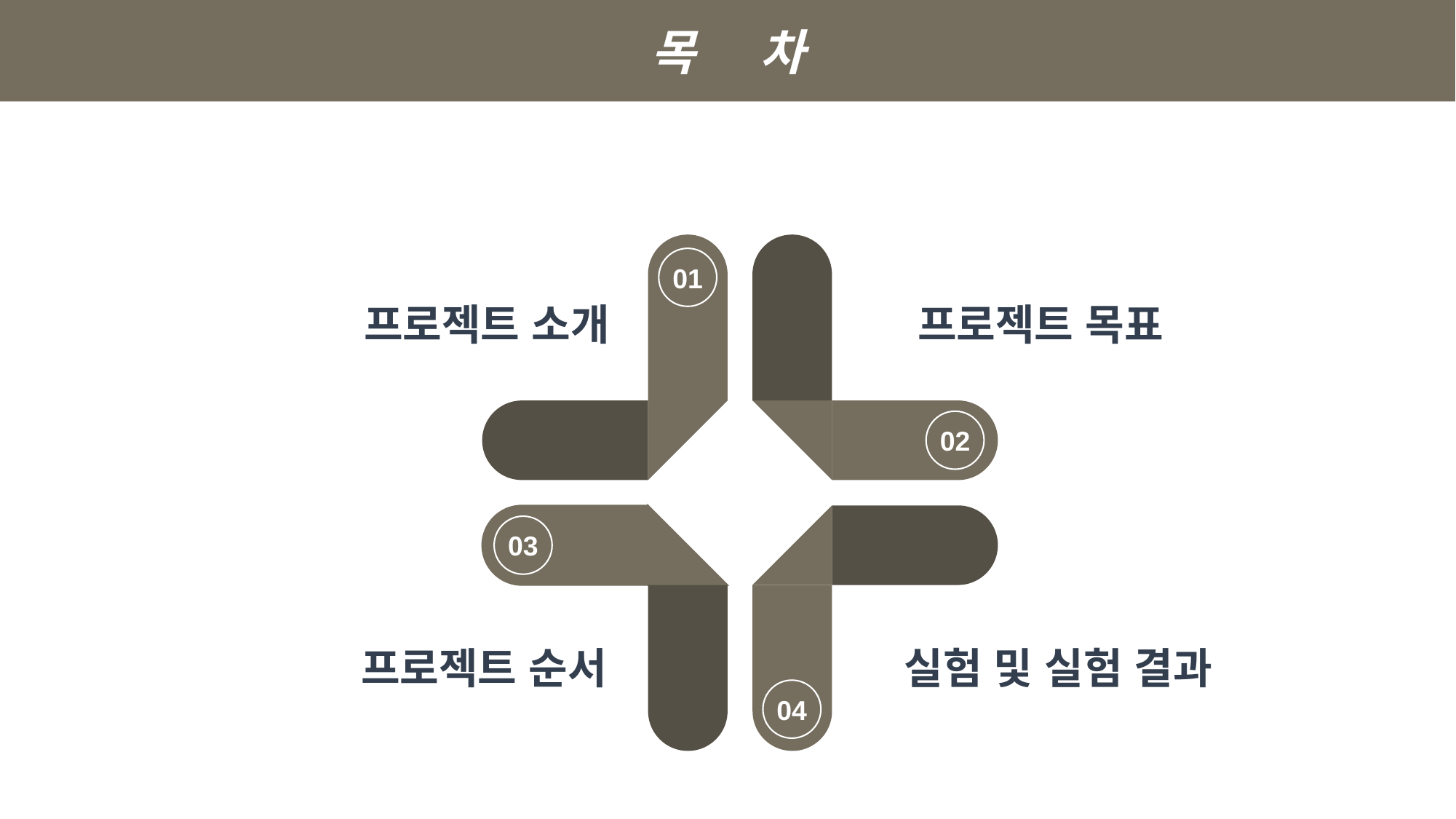

목	차

01
프로젝트 소개
프로젝트 목표

02

03

프로젝트 순서
실험 및 실험 결과
04